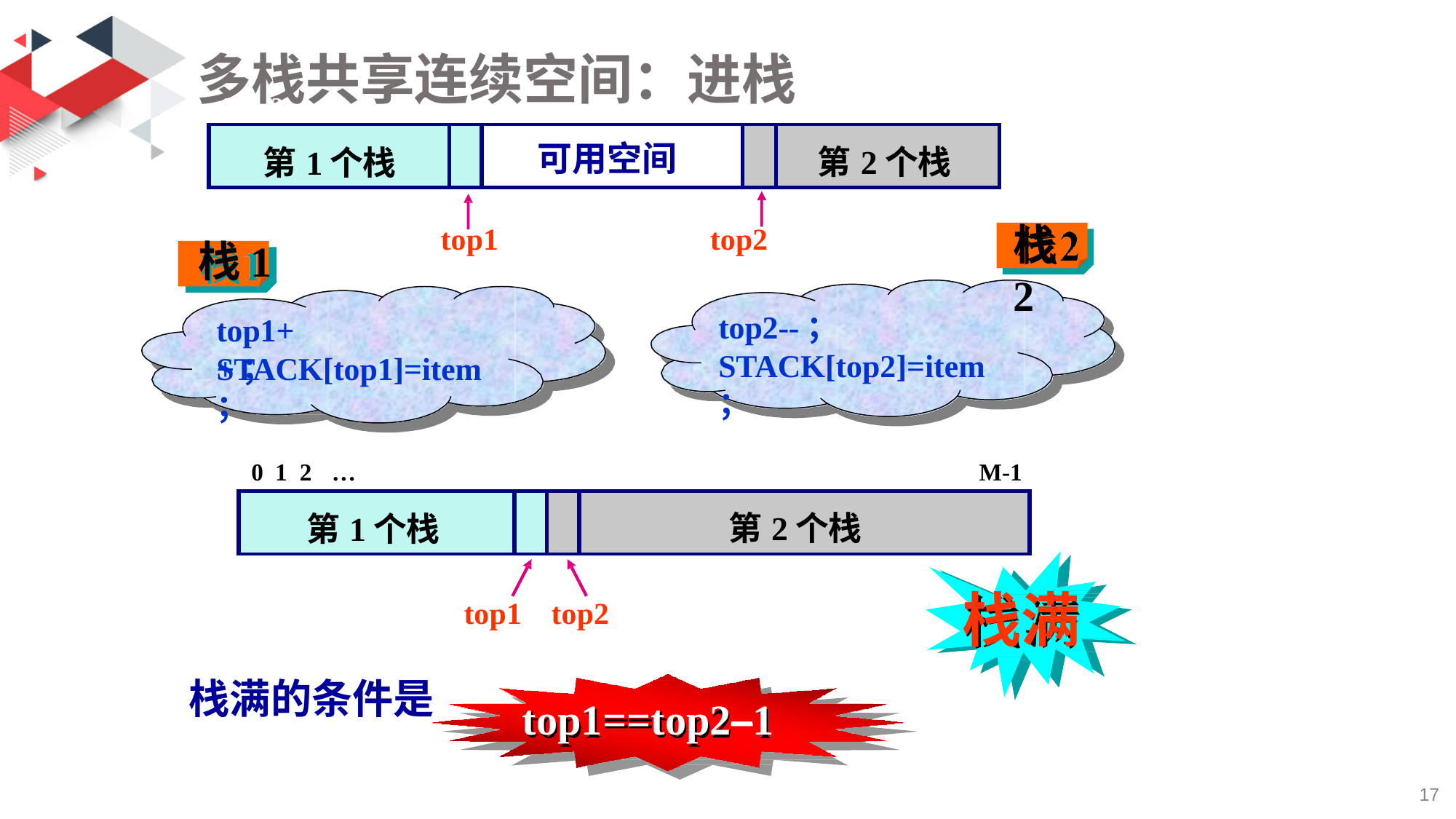

# 多栈共享连续空间：进栈
0	2	…
| 第1个栈 |  | 可用空间 |  | 第2个栈 |
| --- | --- | --- | --- | --- |

栈2
top1
top2

栈1
top1++；

top2--；  STACK[top2]=item；

STACK[top1]=item；

0  1  2	…
M-1
| 第1个栈 |  |  | 第2个栈 |
| --- | --- | --- | --- |

栈满
top1
top2

栈满的条件是

top1==top2–1

17